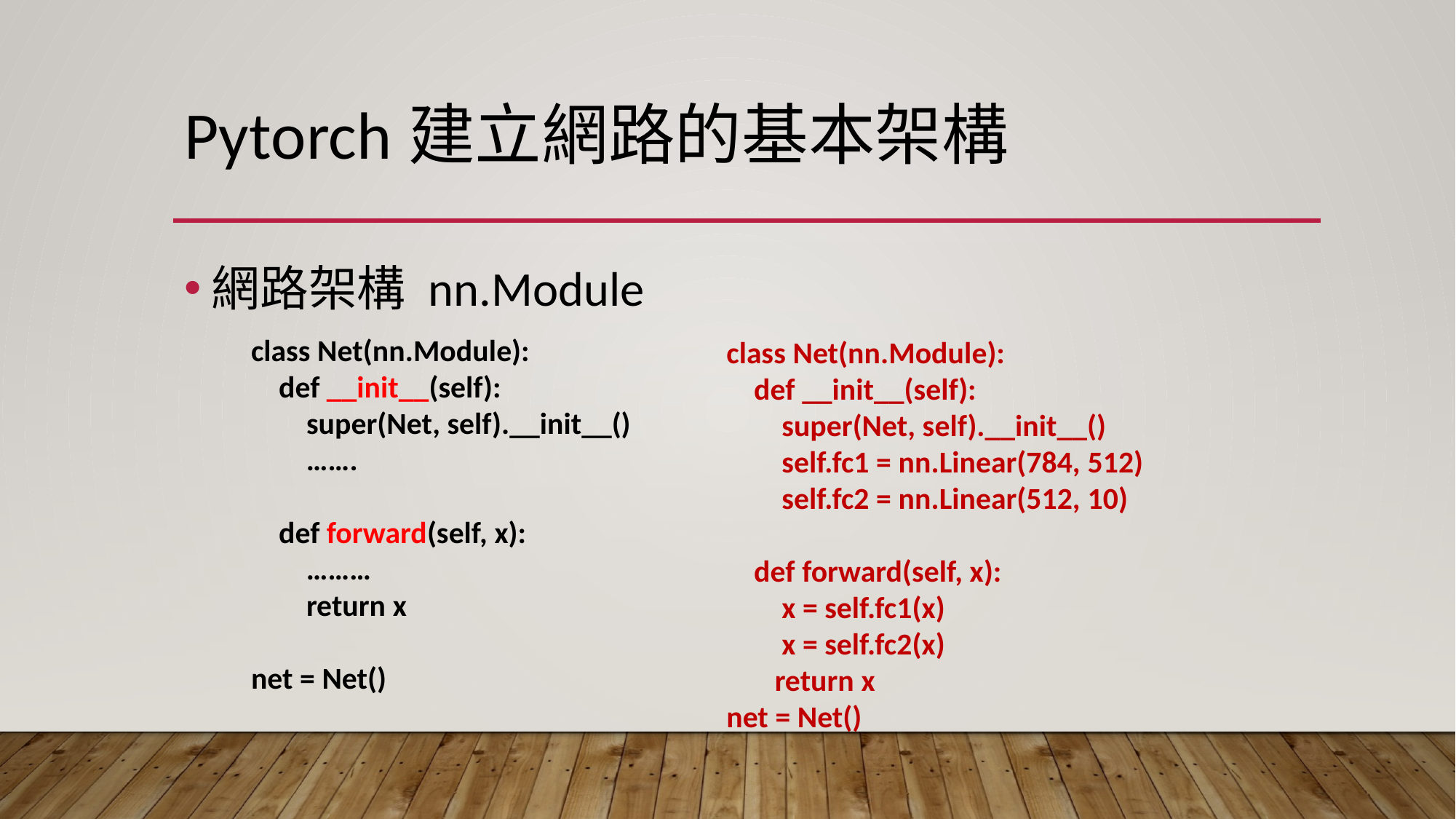

# Pytorch建立網路的基本架構
網路架構 nn.Module

class Net(nn.Module):
    def __init__(self):
        super(Net, self).__init__()
        …….

    def forward(self, x):
        ………
        return x

net = Net()

class Net(nn.Module):
    def __init__(self):
        super(Net, self).__init__()
        self.fc1 = nn.Linear(784, 512)
        self.fc2 = nn.Linear(512, 10)

    def forward(self, x):
        x = self.fc1(x)
        x = self.fc2(x)
       return x
net = Net()